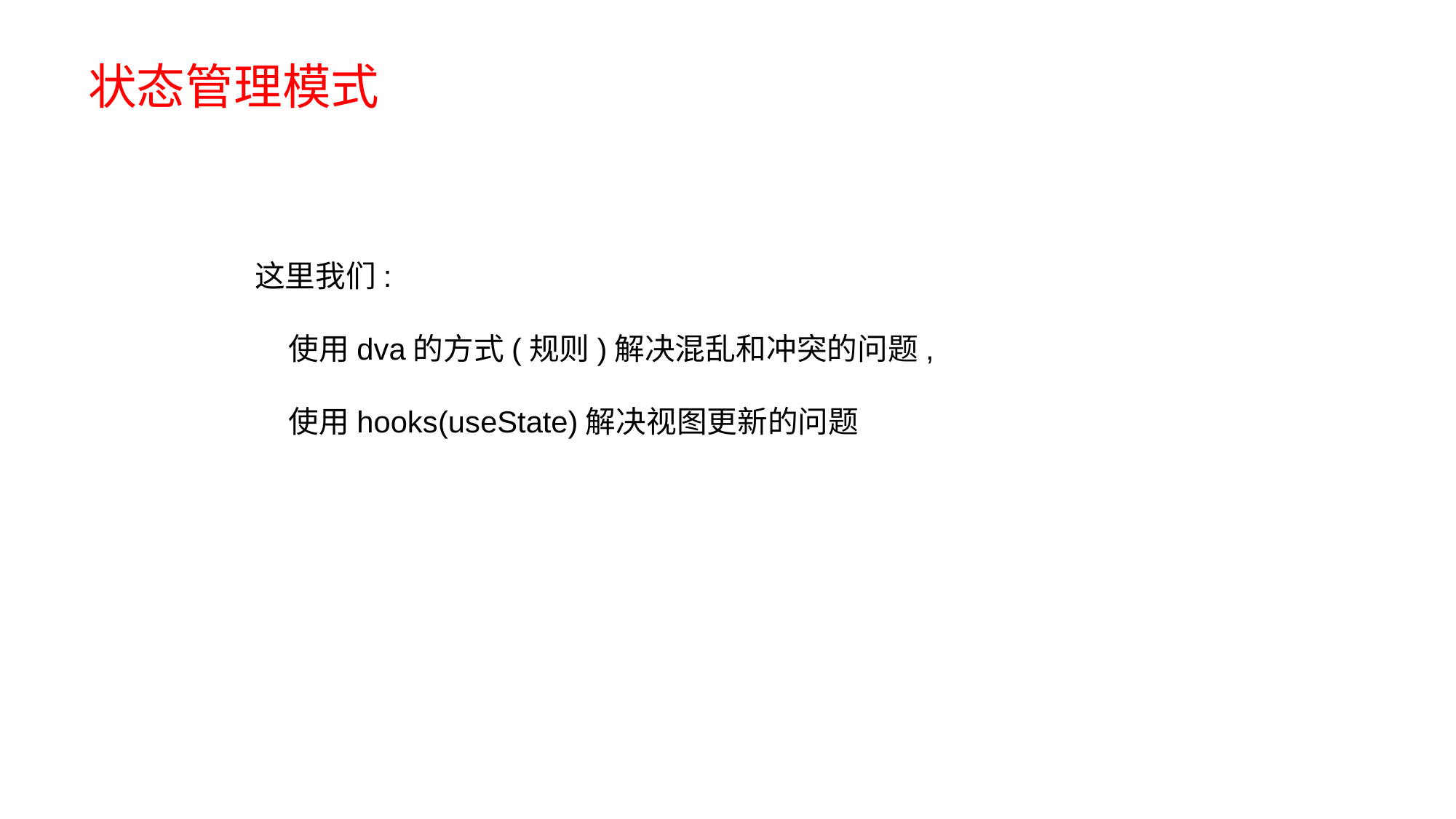

# 状态管理模式
这里我们:

    使用dva的方式(规则)解决混乱和冲突的问题,

    使用hooks(useState)解决视图更新的问题